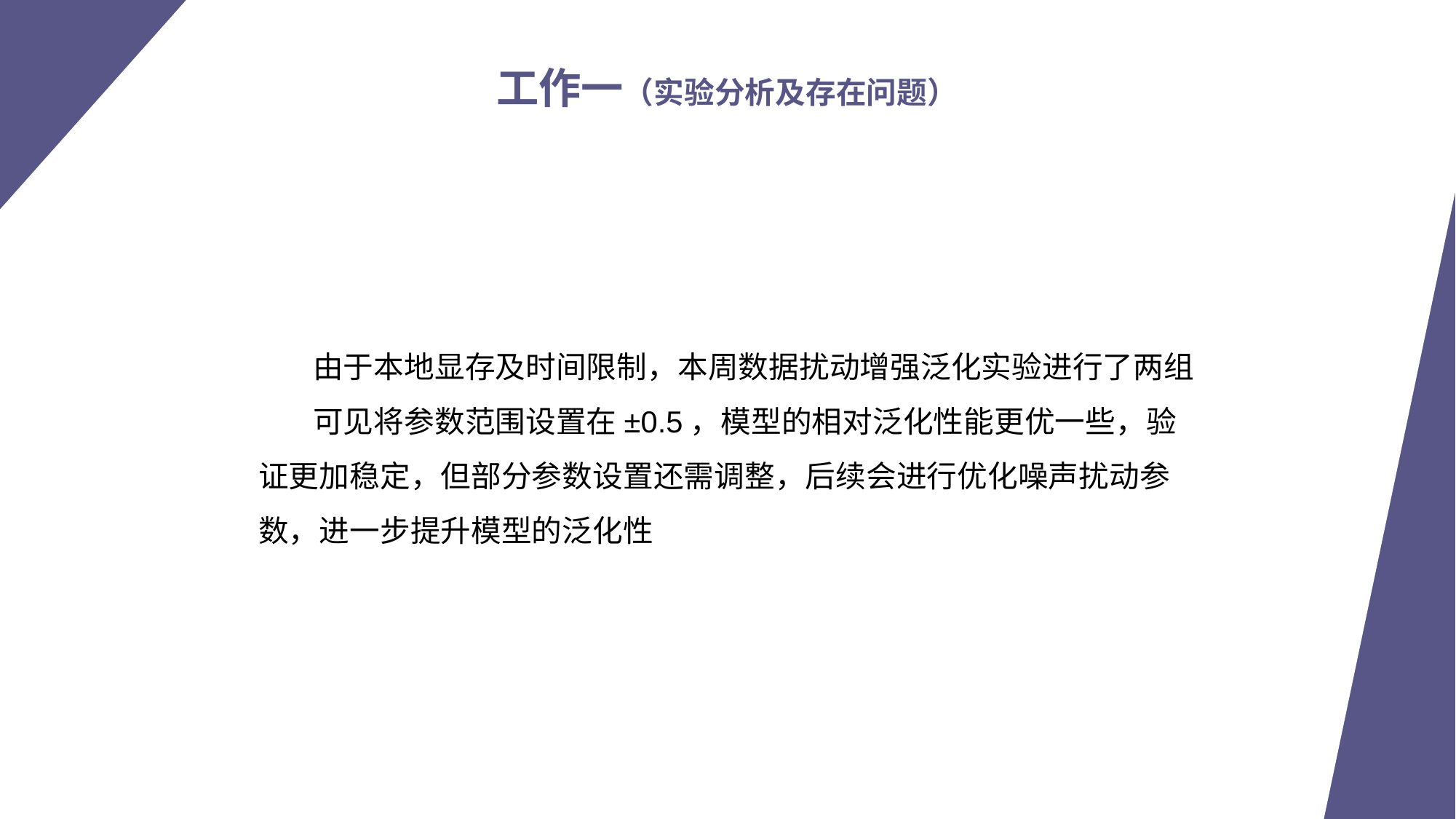

工作一（实验分析及存在问题）

由于本地显存及时间限制，本周数据扰动增强泛化实验进行了两组
可见将参数范围设置在±0.5，模型的相对泛化性能更优一些，验证更加稳定，但部分参数设置还需调整，后续会进行优化噪声扰动参数，进一步提升模型的泛化性